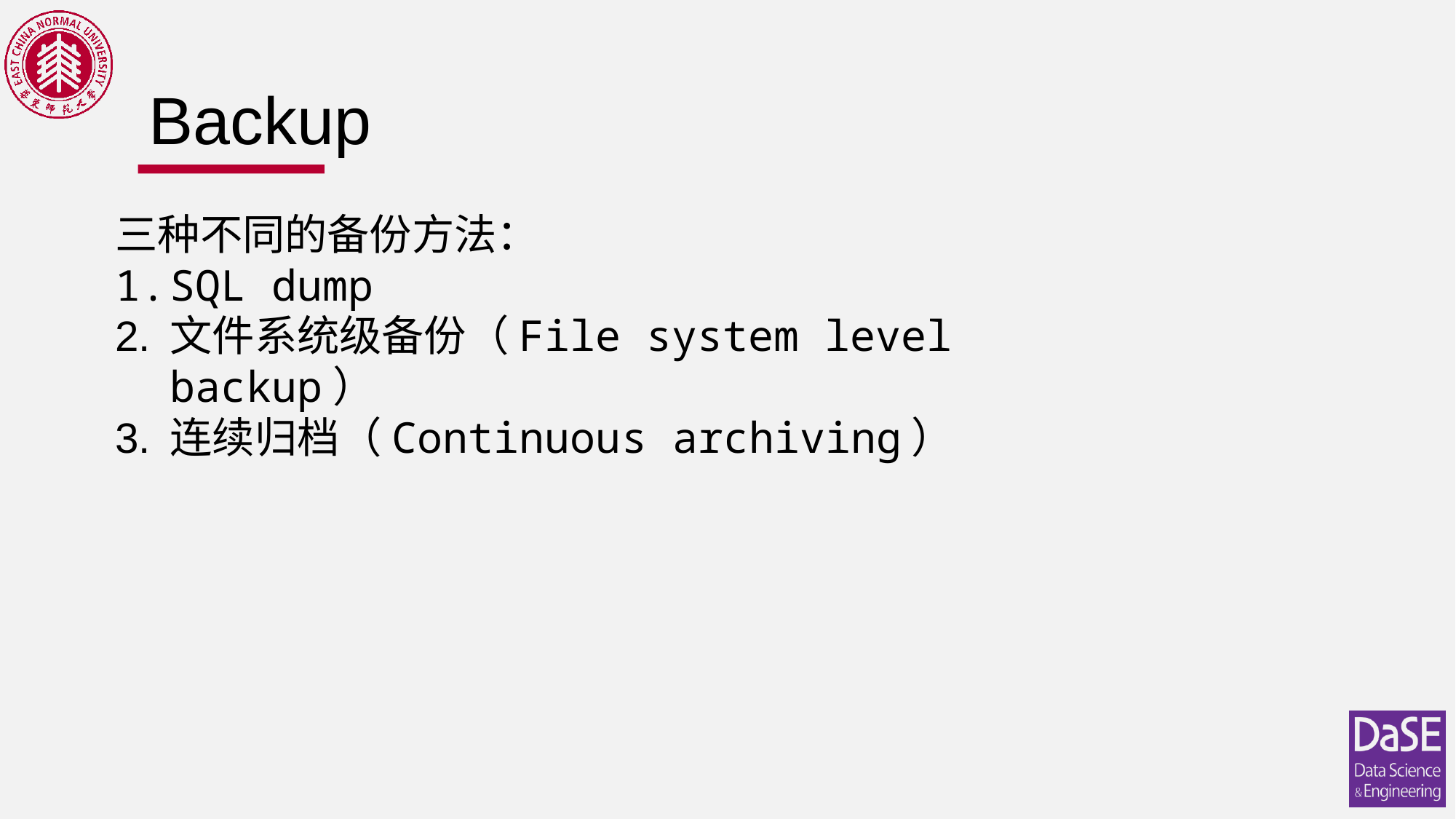

# Backup
三种不同的备份方法：
SQL dump
文件系统级备份（File system level backup）
连续归档（Continuous archiving）